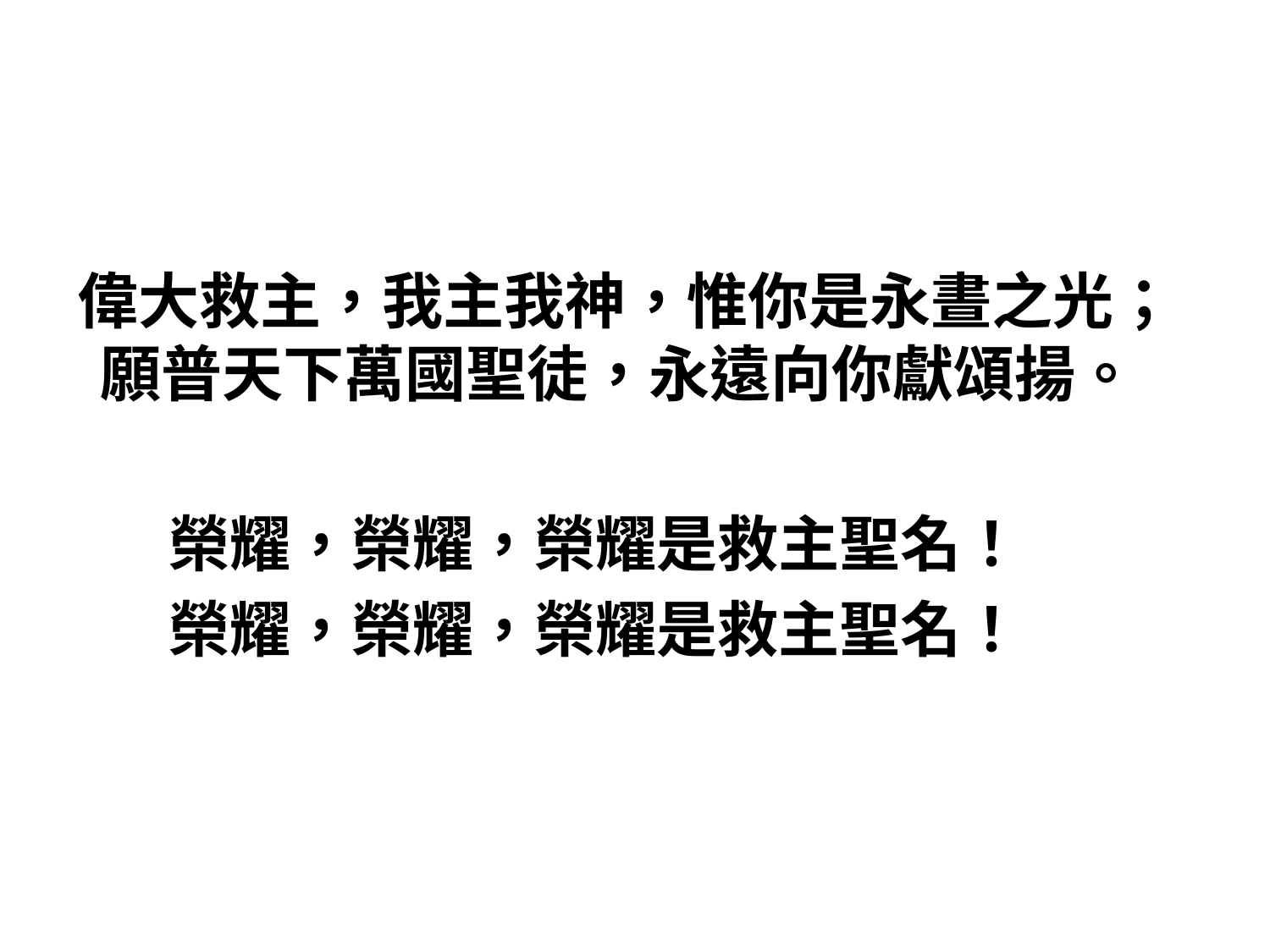

#
    偉大救主，我主我神，惟你是永晝之光；
願普天下萬國聖徒，永遠向你獻頌揚。

榮耀，榮耀，榮耀是救主聖名！
榮耀，榮耀，榮耀是救主聖名！